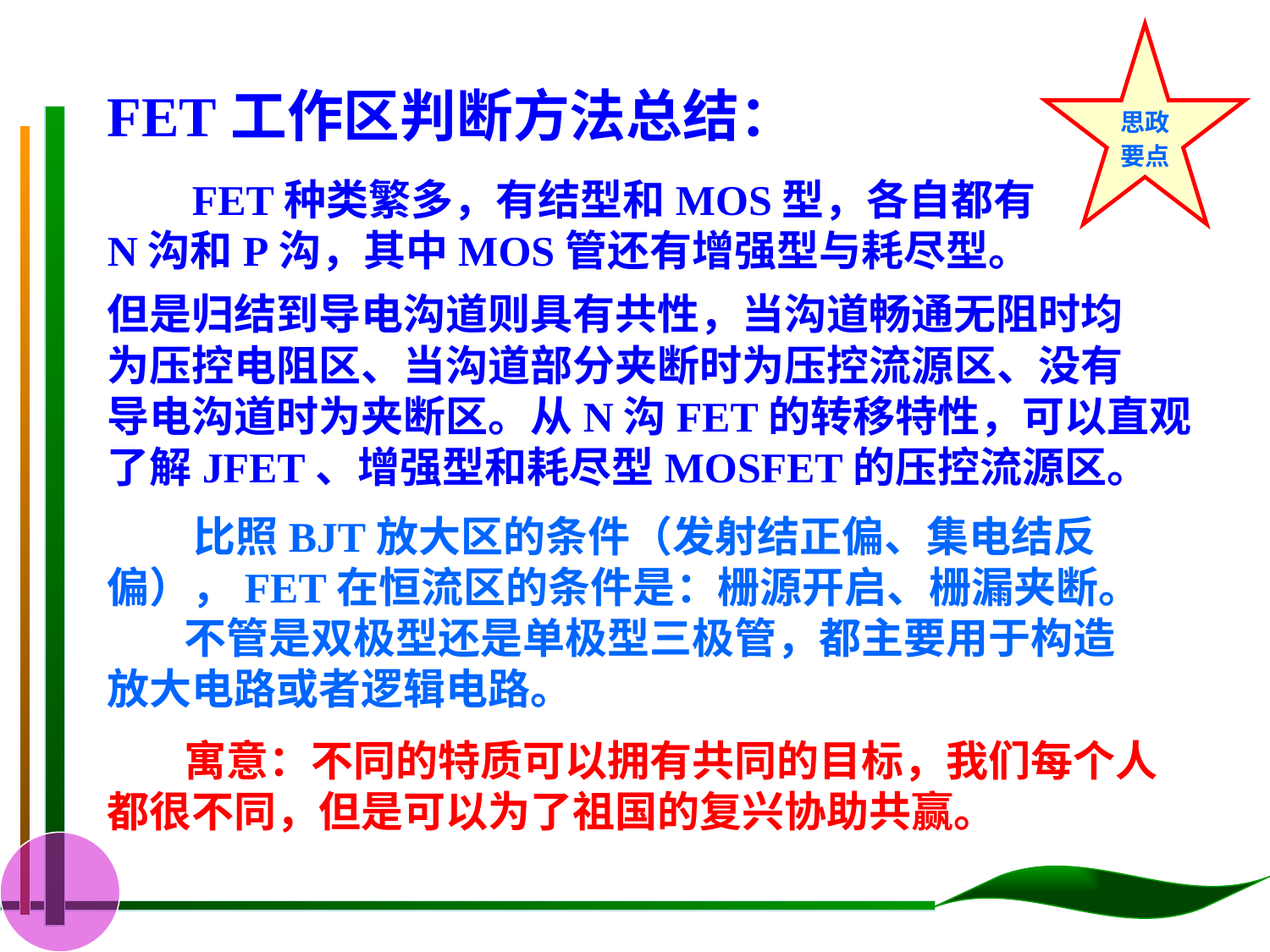

思政
要点
FET工作区判断方法总结：

        FET种类繁多，有结型和MOS型，各自都有
N沟和P沟，其中MOS管还有增强型与耗尽型。

但是归结到导电沟道则具有共性，当沟道畅通无阻时均
为压控电阻区、当沟道部分夹断时为压控流源区、没有
导电沟道时为夹断区。从N沟FET的转移特性，可以直观了解JFET、增强型和耗尽型MOSFET的压控流源区。

        比照BJT放大区的条件（发射结正偏、集电结反偏），FET在恒流区的条件是：栅源开启、栅漏夹断。
       不管是双极型还是单极型三极管，都主要用于构造
放大电路或者逻辑电路。

       寓意：不同的特质可以拥有共同的目标，我们每个人都很不同，但是可以为了祖国的复兴协助共赢。